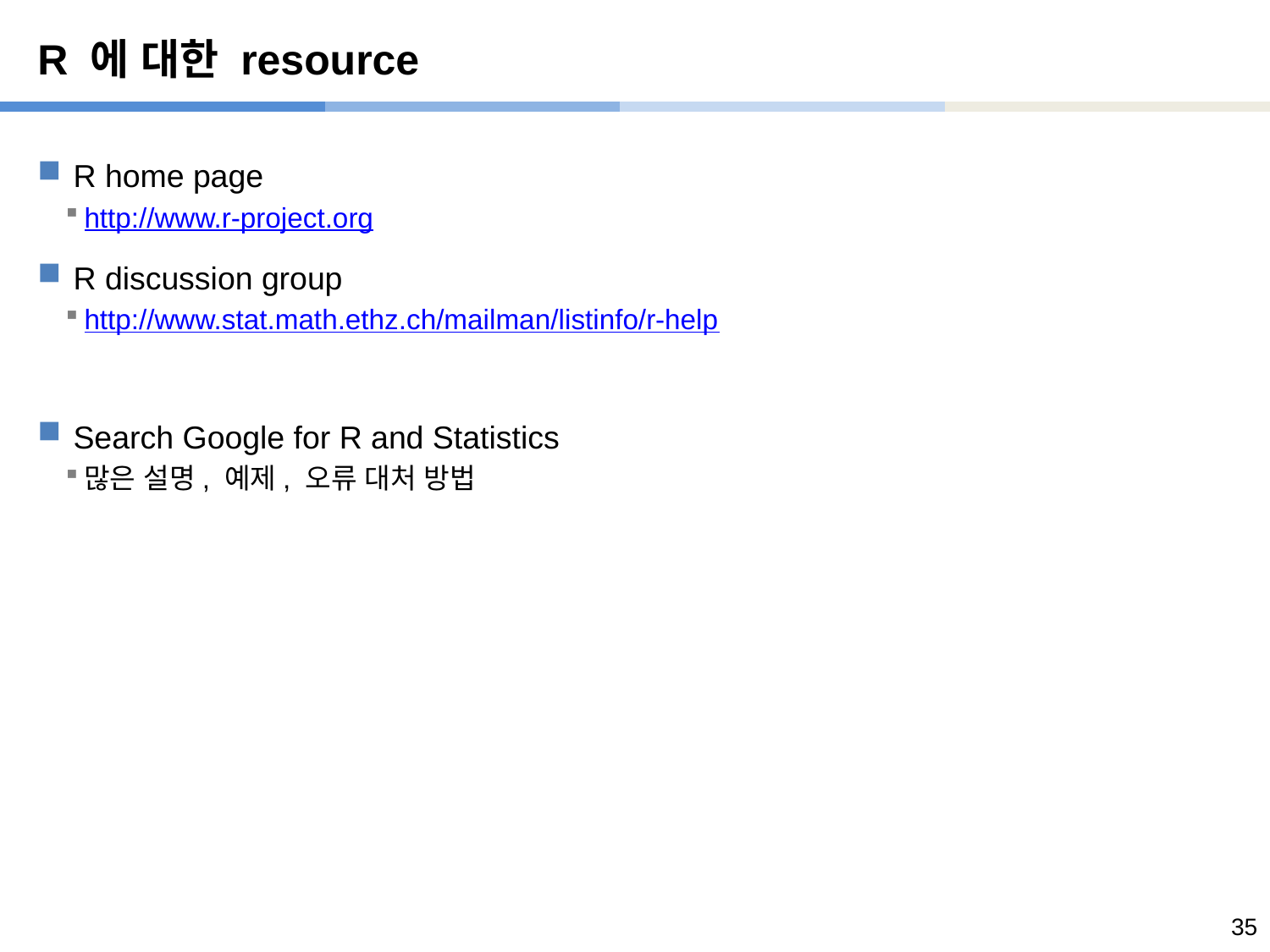

# R 에 대한 resource
R home page
http://www.r-project.org
R discussion group
http://www.stat.math.ethz.ch/mailman/listinfo/r-help

Search Google for R and Statistics
많은 설명, 예제, 오류 대처 방법